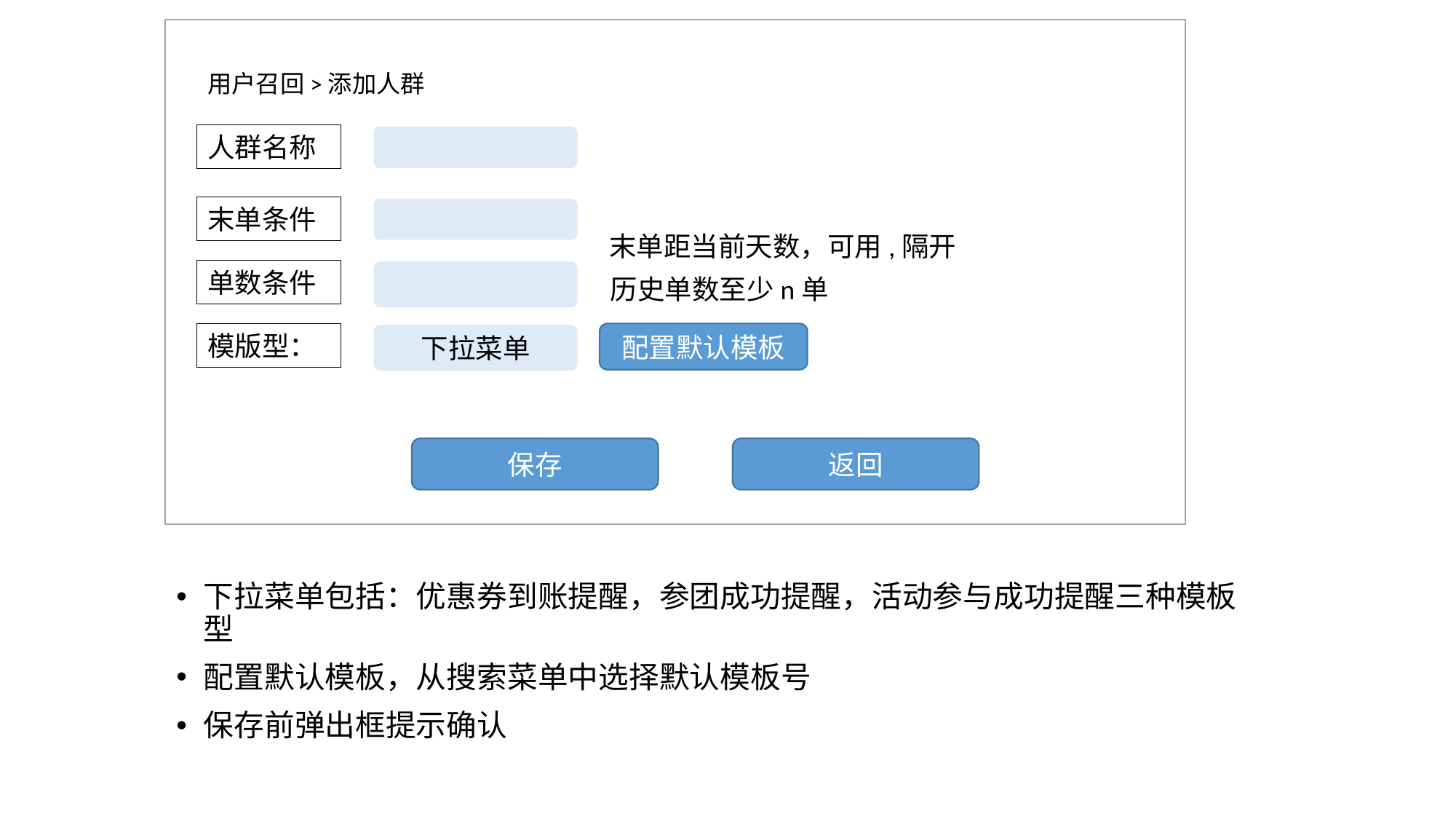

# 用户召回>添加人群
人群名称

末单条件

末单距当前天数，可用,隔开
单数条件

历史单数至少n单
模版型：
下拉菜单
配置默认模板
保存
返回
下拉菜单包括：优惠券到账提醒，参团成功提醒，活动参与成功提醒三种模板型
配置默认模板，从搜索菜单中选择默认模板号
保存前弹出框提示确认